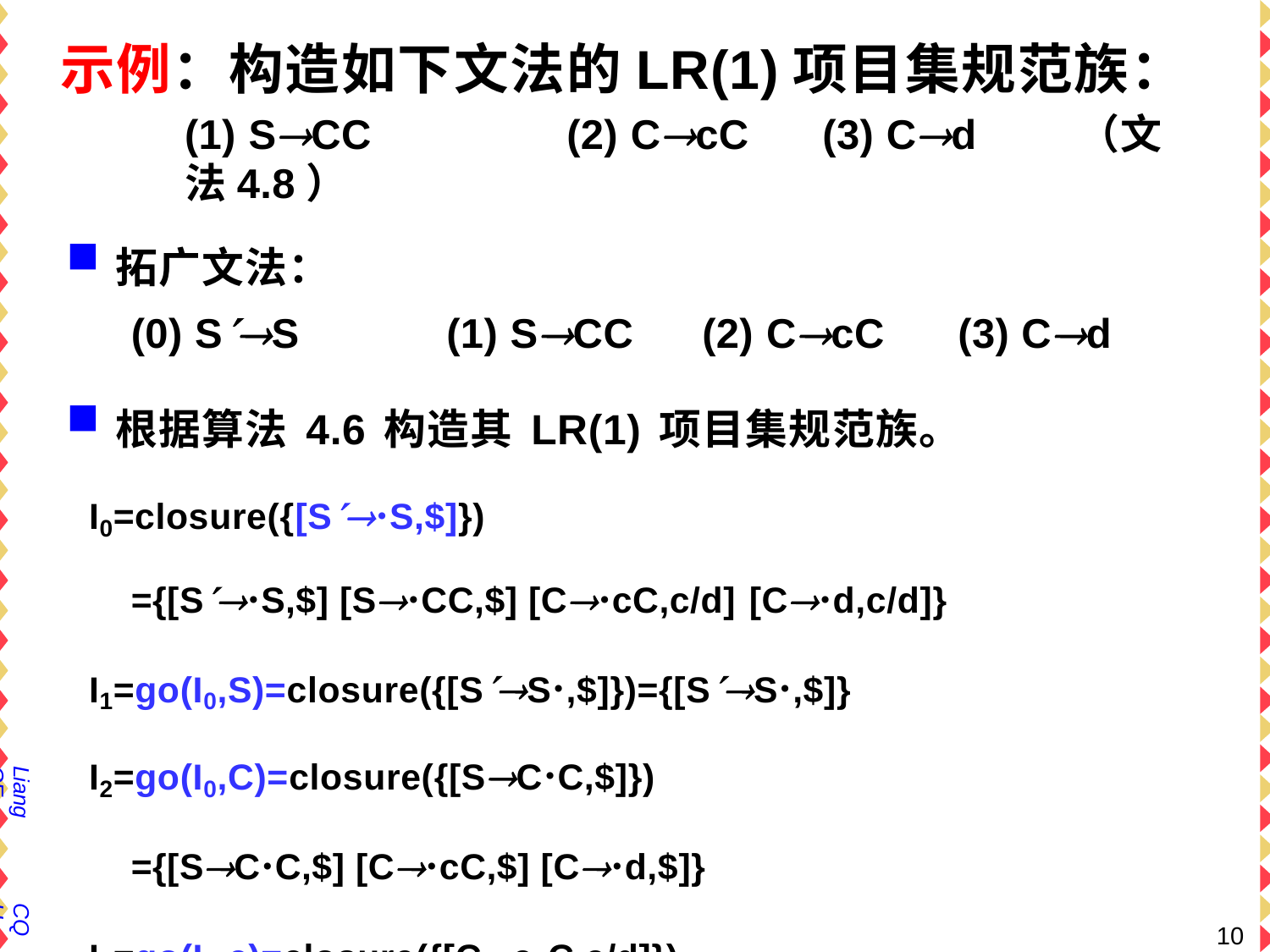

# 示例：构造如下文法的LR(1)项目集规范族：
(1) S→CC	(2) C→cC	(3) C→d	（文法4.8）
拓广文法：
(0) S′→S	(1) S→CC	(2) C→cC	(3) C→d
根据算法4.6构造其LR(1)项目集规范族。
I0=closure({[S′→·S,$]})
={[S′→·S,$] [S→·CC,$] [C→·cC,c/d] [C→·d,c/d]}
I1=go(I0,S)=closure({[S′→S·,$]})={[S′→S·,$]}  I2=go(I0,C)=closure({[S→C·C,$]})
={[S→C·C,$] [C→·cC,$] [C→·d,$]}  I3=go(I0,c)=closure({[C→c·C,c/d]})
={[C→c·C,c/d] [C→·cC,c/d] [C→·d,c/d]}
I4=go(I0,d)=closure({[C→d·,c/d]})={[C→d·,c/d]}
Liang GE
CQU
104